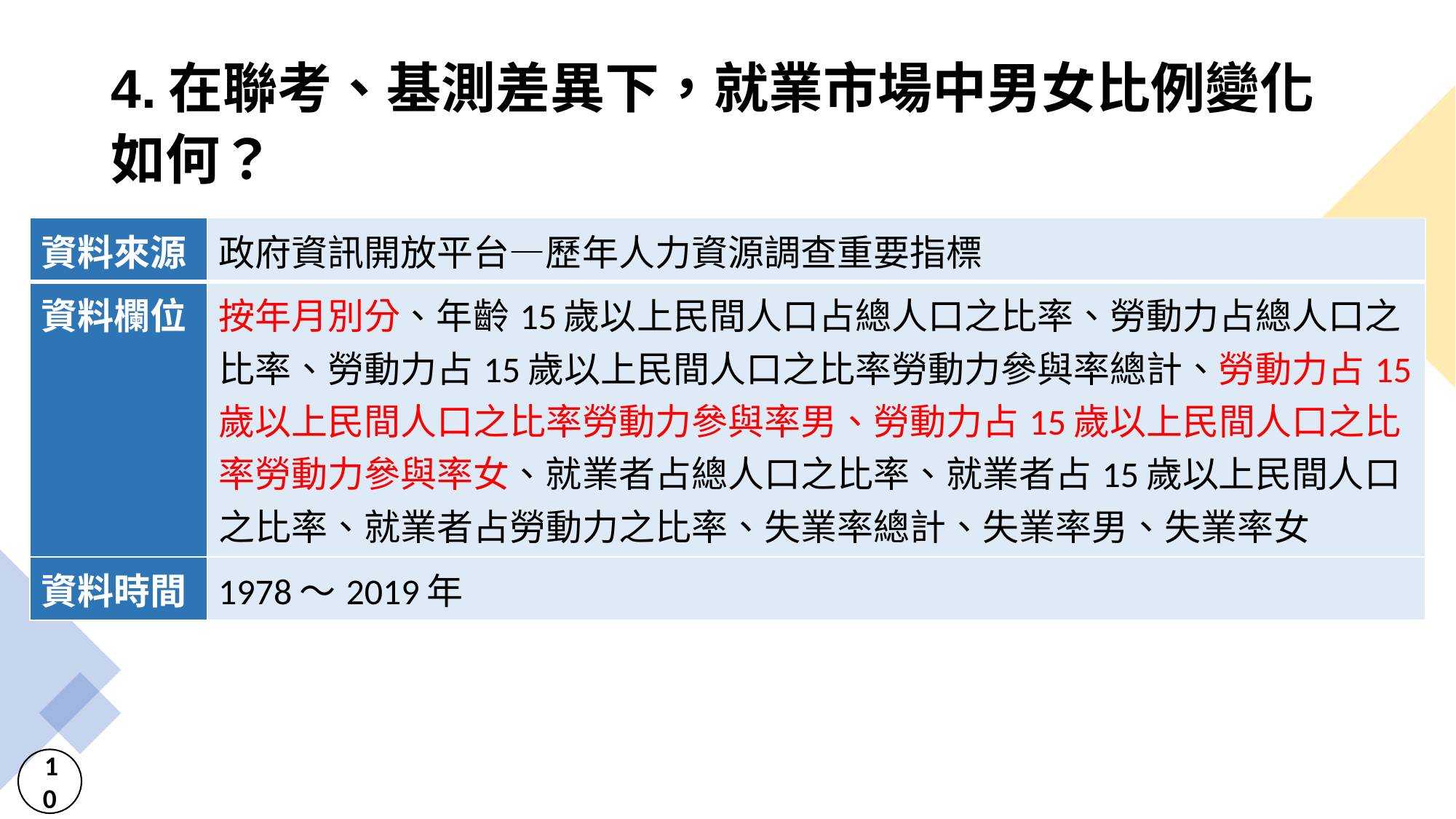

# 4.在聯考、基測差異下，就業市場中男女比例變化如何？

| 資料來源 | 政府資訊開放平台—歷年人力資源調查重要指標 |
| --- | --- |
| 資料欄位 | 按年月別分、年齡15歲以上民間人口占總人口之比率、勞動力占總人口之比率、勞動力占15歲以上民間人口之比率勞動力參與率總計、勞動力占15歲以上民間人口之比率勞動力參與率男、勞動力占15歲以上民間人口之比率勞動力參與率女、就業者占總人口之比率、就業者占15歲以上民間人口之比率、就業者占勞動力之比率、失業率總計、失業率男、失業率女 |
| 資料時間 | 1978～2019年 |

10